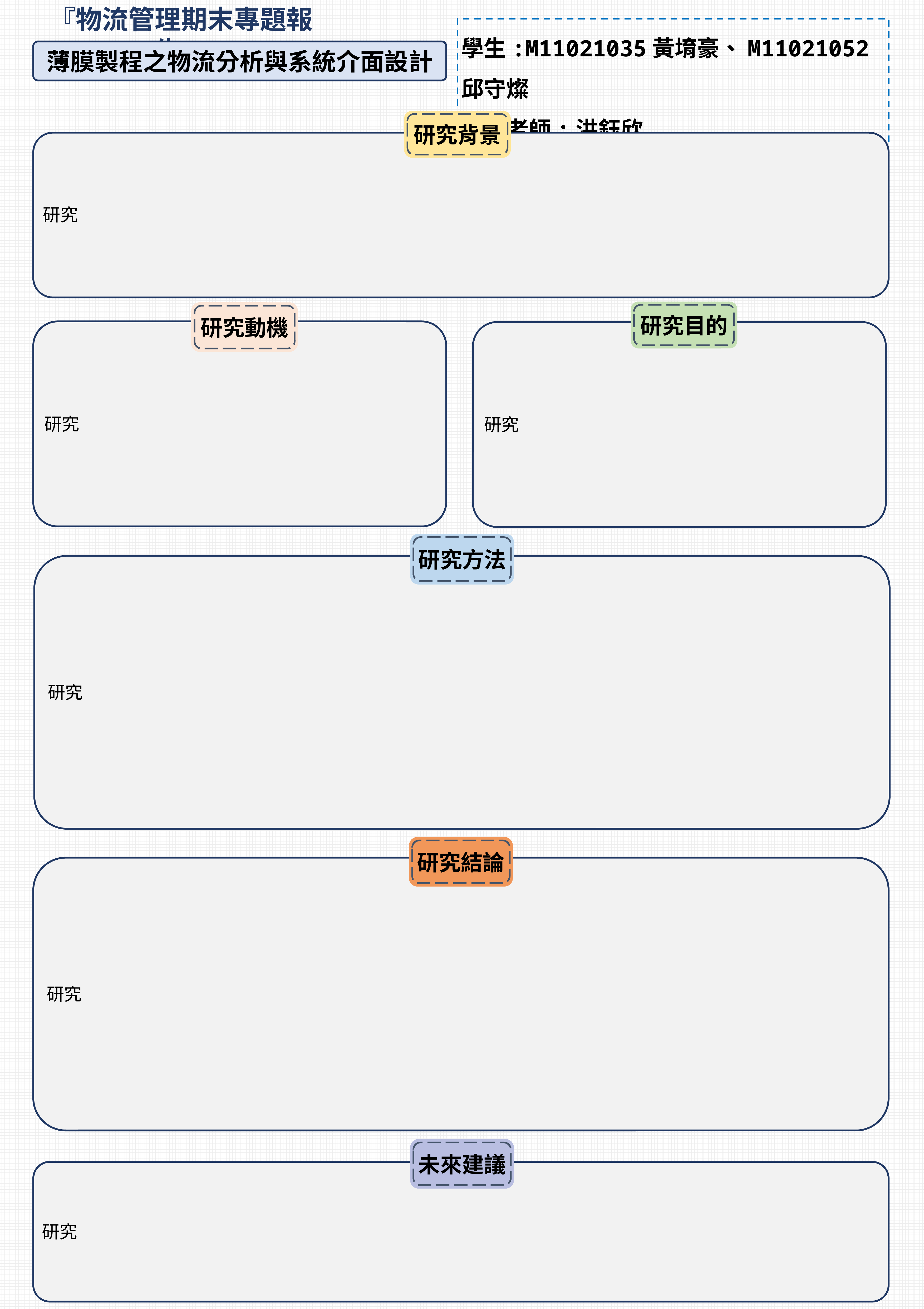

『物流管理期末專題報告』
學生:M11021035黃堉豪、M11021052邱守燦
指導老師:洪鈺欣
薄膜製程之物流分析與系統介面設計
研究背景

研究
研究目的

研究動機

研究
研究
研究方法

研究
研究結論

研究

未來建議

研究